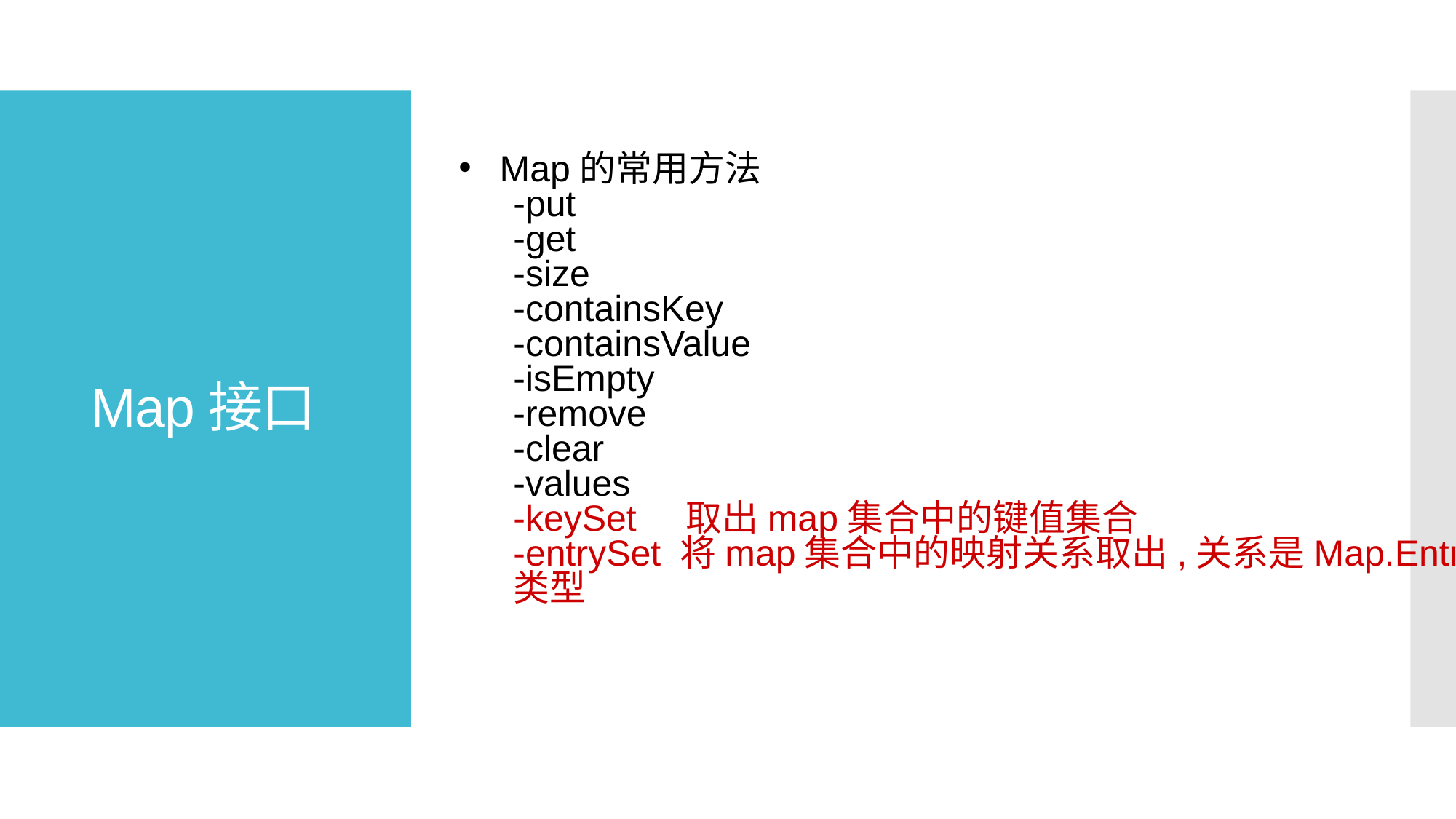

# Map接口
Map的常用方法
-put
-get
-size
-containsKey
-containsValue
-isEmpty
-remove
-clear
-values
-keySet    取出map集合中的键值集合
-entrySet 将map集合中的映射关系取出,关系是Map.Entry类型